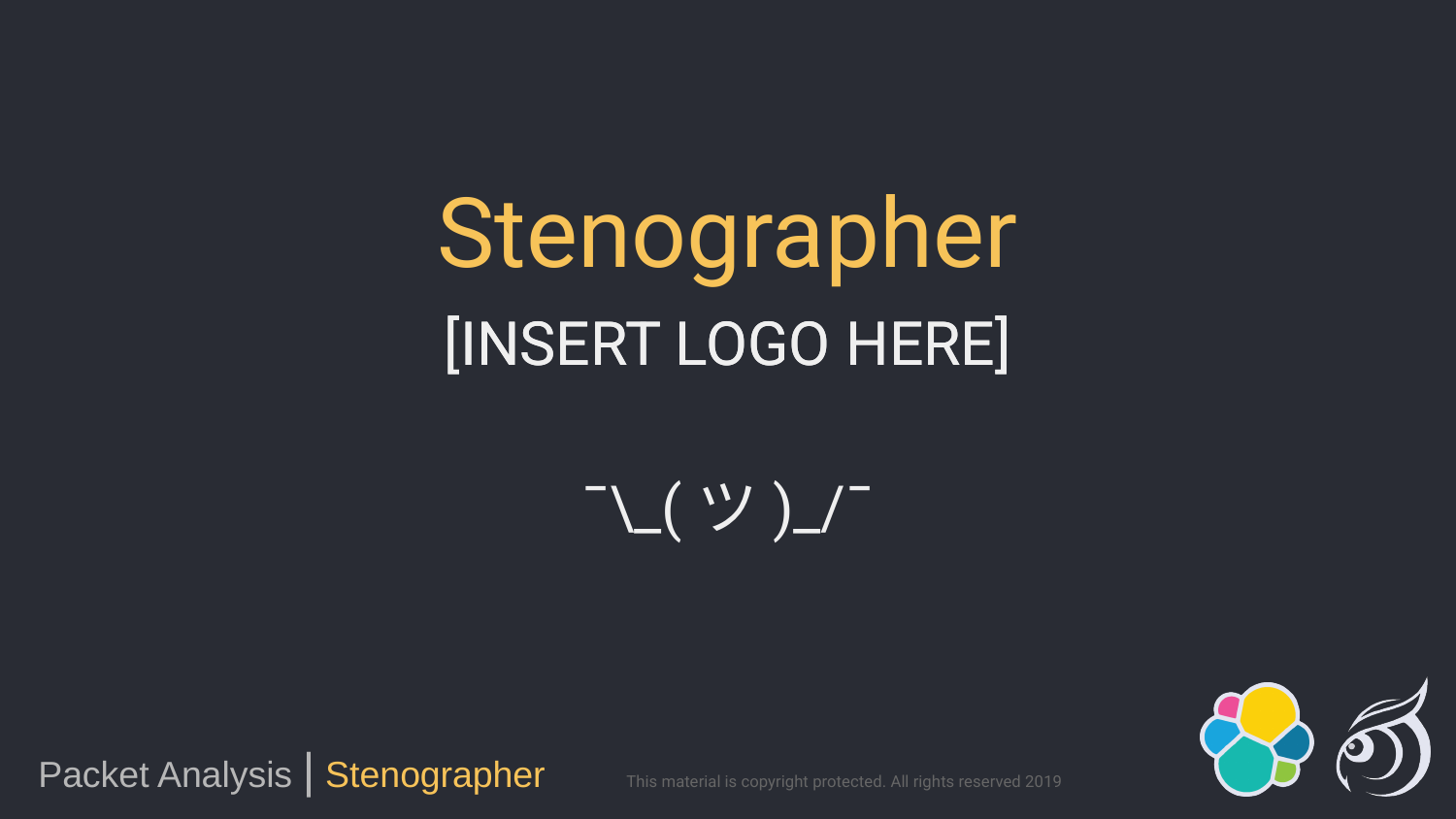

# Stenographer
[INSERT LOGO HERE]
[INSERT LOGO HERE]

¯\_(ツ)_/¯